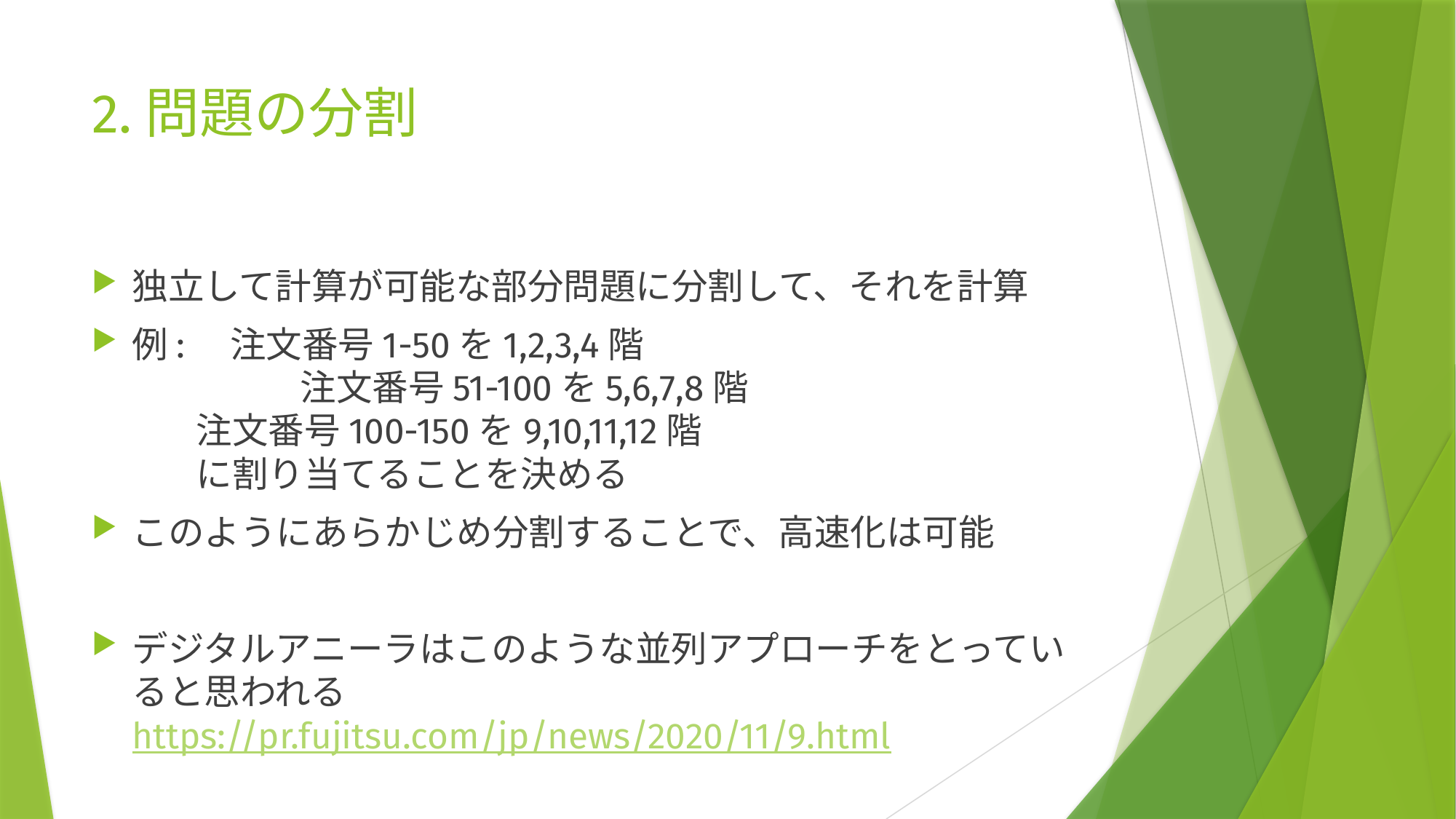

# 2.問題の分割
独立して計算が可能な部分問題に分割して、それを計算
例:　注文番号1-50を1,2,3,4階
	   　注文番号51-100を5,6,7,8階
        注文番号100-150を9,10,11,12階
        に割り当てることを決める
このようにあらかじめ分割することで、高速化は可能

デジタルアニーラはこのような並列アプローチをとっていると思われる
https://pr.fujitsu.com/jp/news/2020/11/9.html